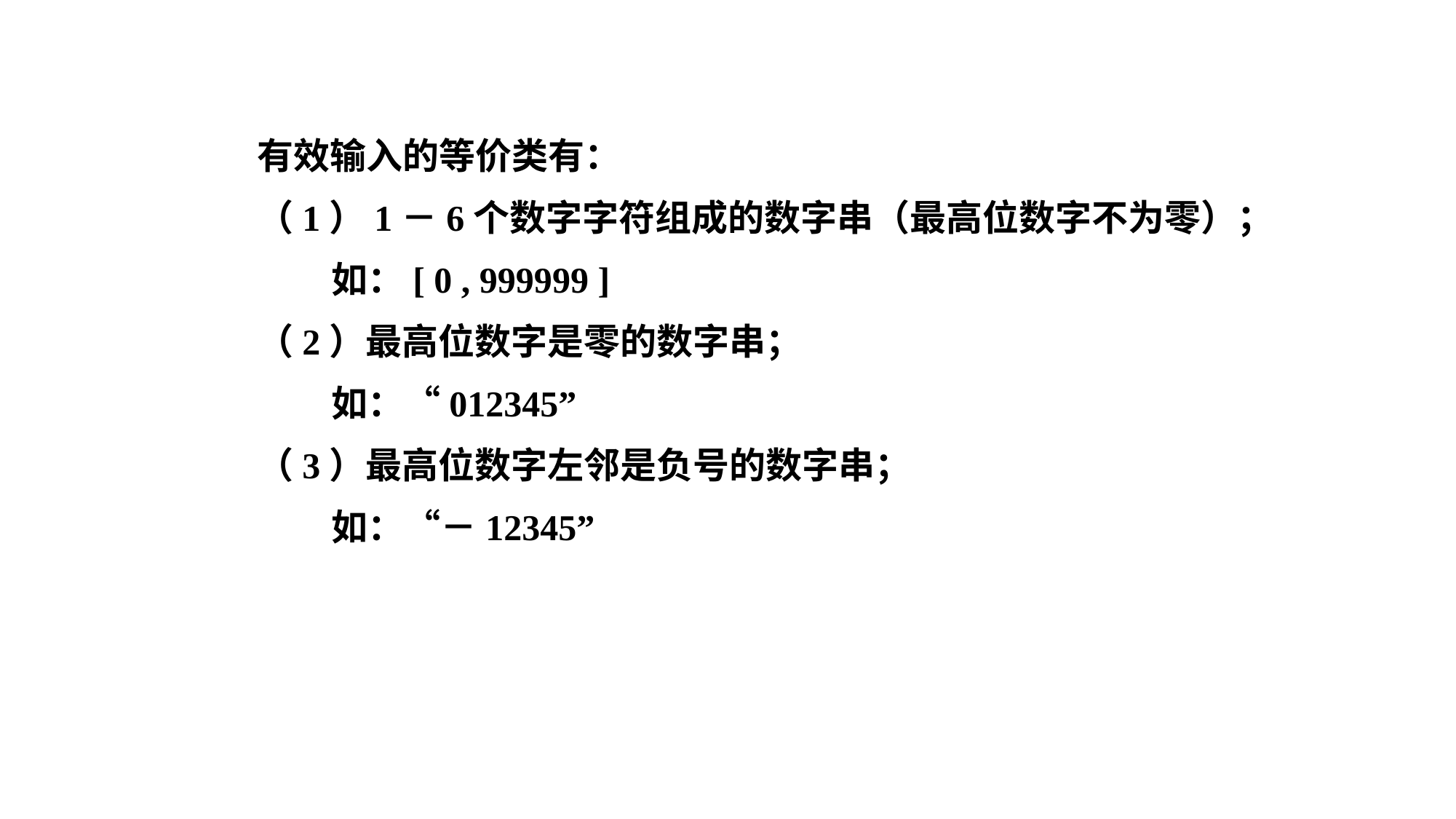

有效输入的等价类有：
（1）1－6个数字字符组成的数字串（最高位数字不为零）；
        如：[ 0 , 999999 ]
（2）最高位数字是零的数字串；
        如：“012345”
（3）最高位数字左邻是负号的数字串；
        如：“－12345”